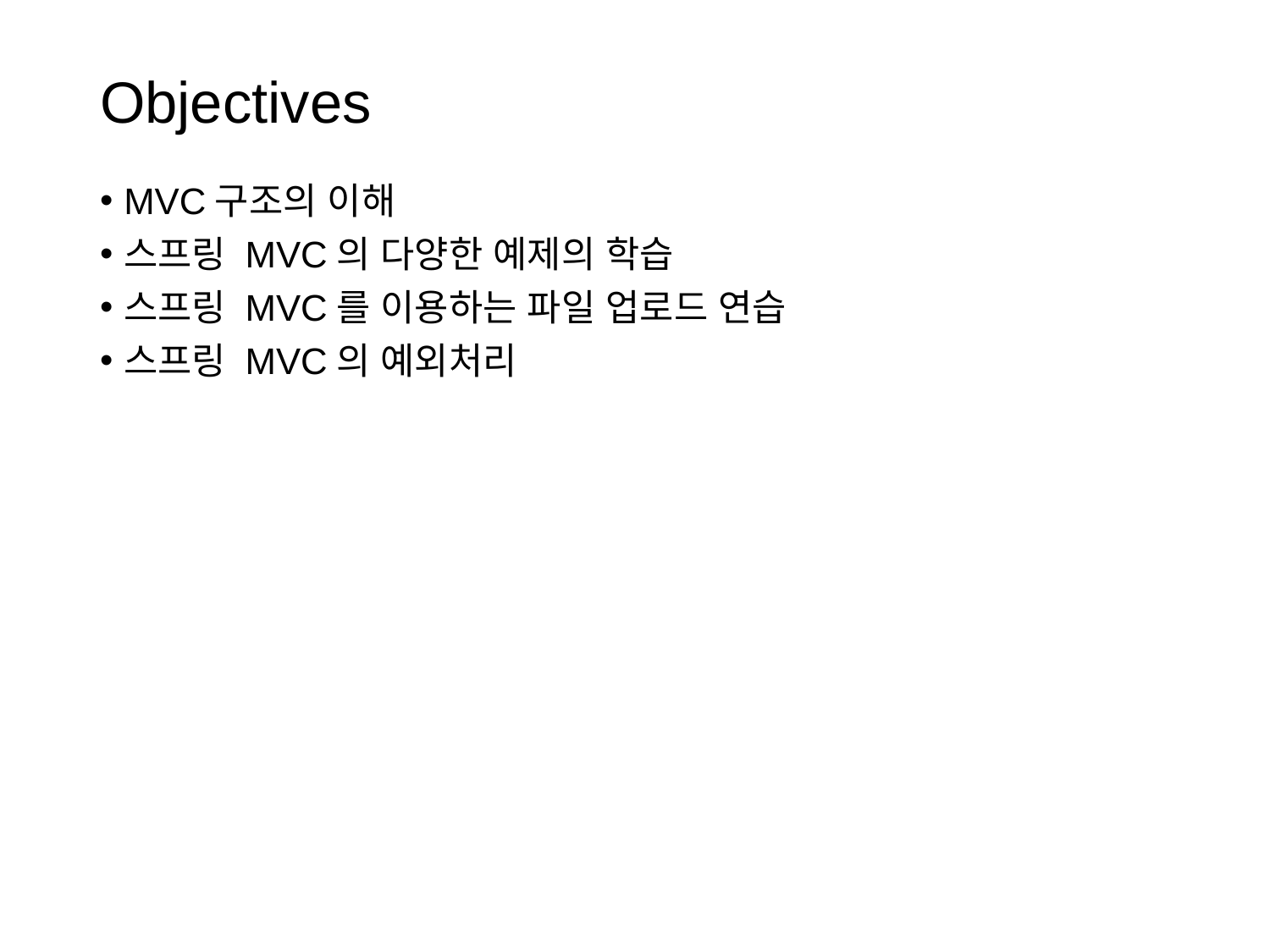

# Objectives
MVC구조의 이해
스프링 MVC의 다양한 예제의 학습
스프링 MVC를 이용하는 파일 업로드 연습
스프링 MVC의 예외처리